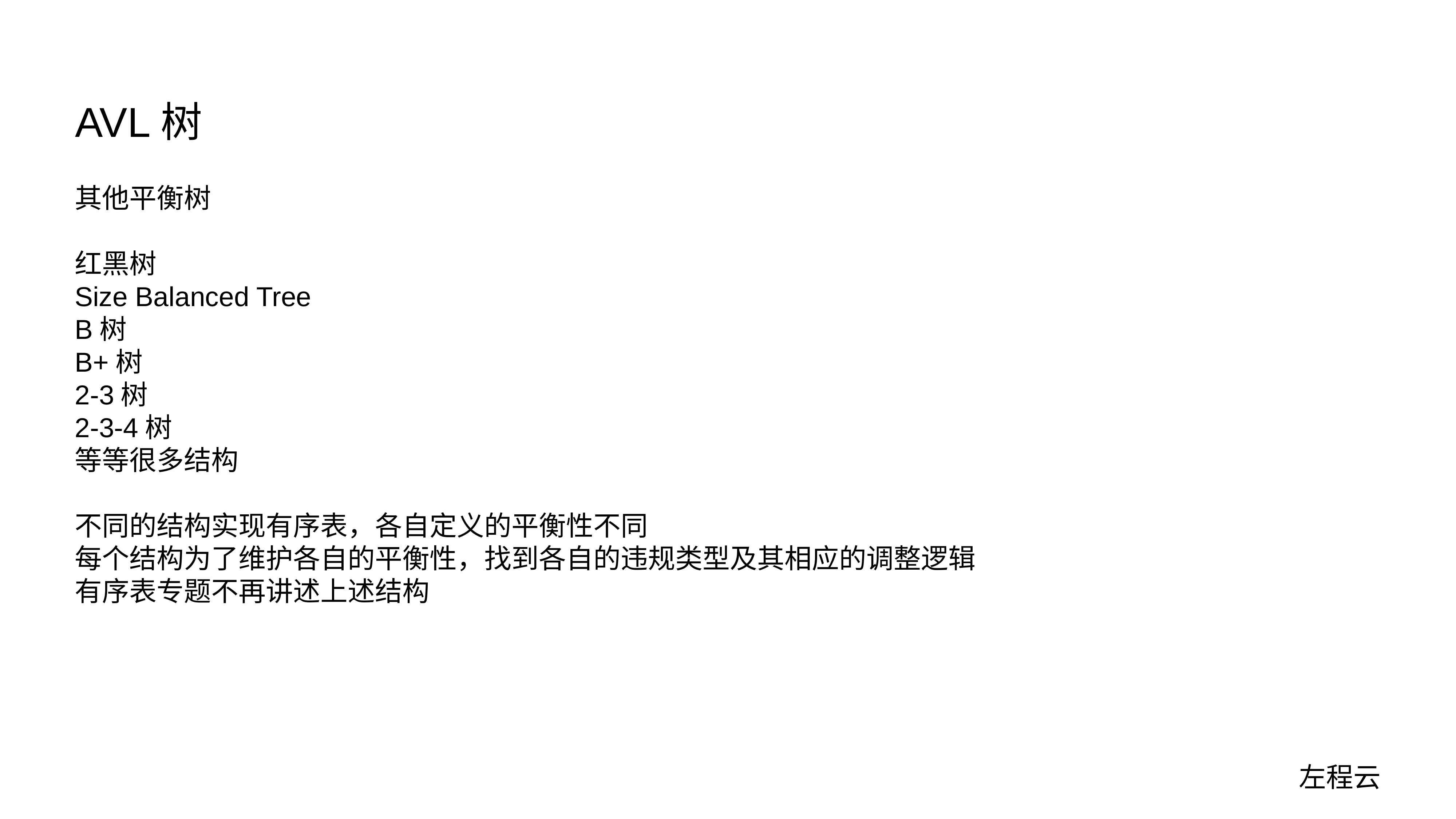

# AVL树
其他平衡树

红黑树
Size Balanced Tree
B树
B+树
2-3树
2-3-4树
等等很多结构

不同的结构实现有序表，各自定义的平衡性不同
每个结构为了维护各自的平衡性，找到各自的违规类型及其相应的调整逻辑
有序表专题不再讲述上述结构
左程云